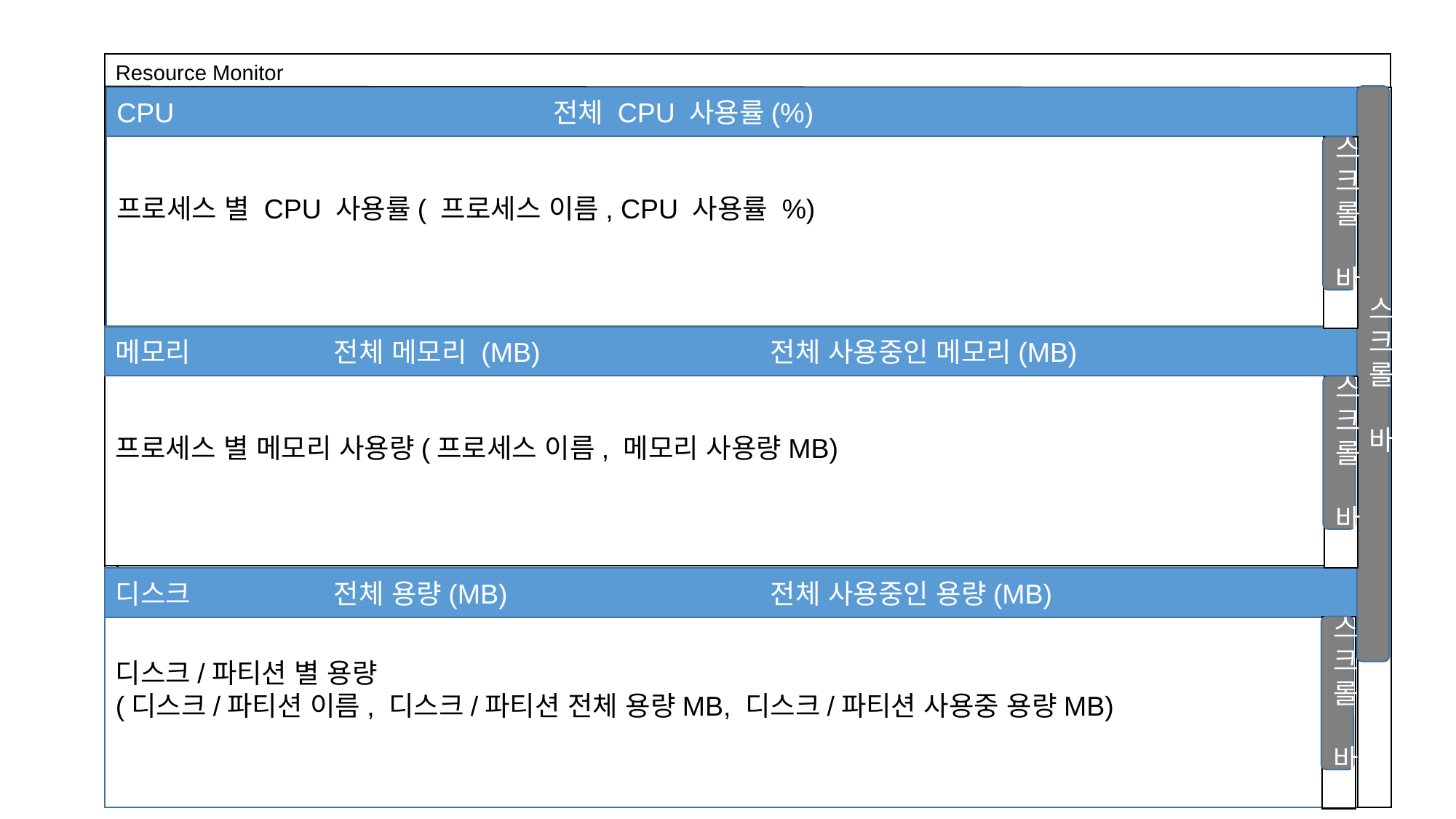

Resource Monitor
스크롤 바

CPU 				전체 CPU 사용률(%)
프로세스 별 CPU 사용률( 프로세스 이름, CPU 사용률 %)
디스크
네트워크
메모리
개요
CPU

스크롤 바

메모리 		전체 메모리 (MB)			전체 사용중인 메모리(MB)
프로세스 별 메모리 사용량(프로세스 이름, 메모리 사용량MB)
스크롤 바

디스크 		전체 용량(MB)			전체 사용중인 용량(MB)
디스크/파티션 별 용량
(디스크/파티션 이름, 디스크/파티션 전체 용량MB, 디스크/파티션 사용중 용량MB)
스크롤 바